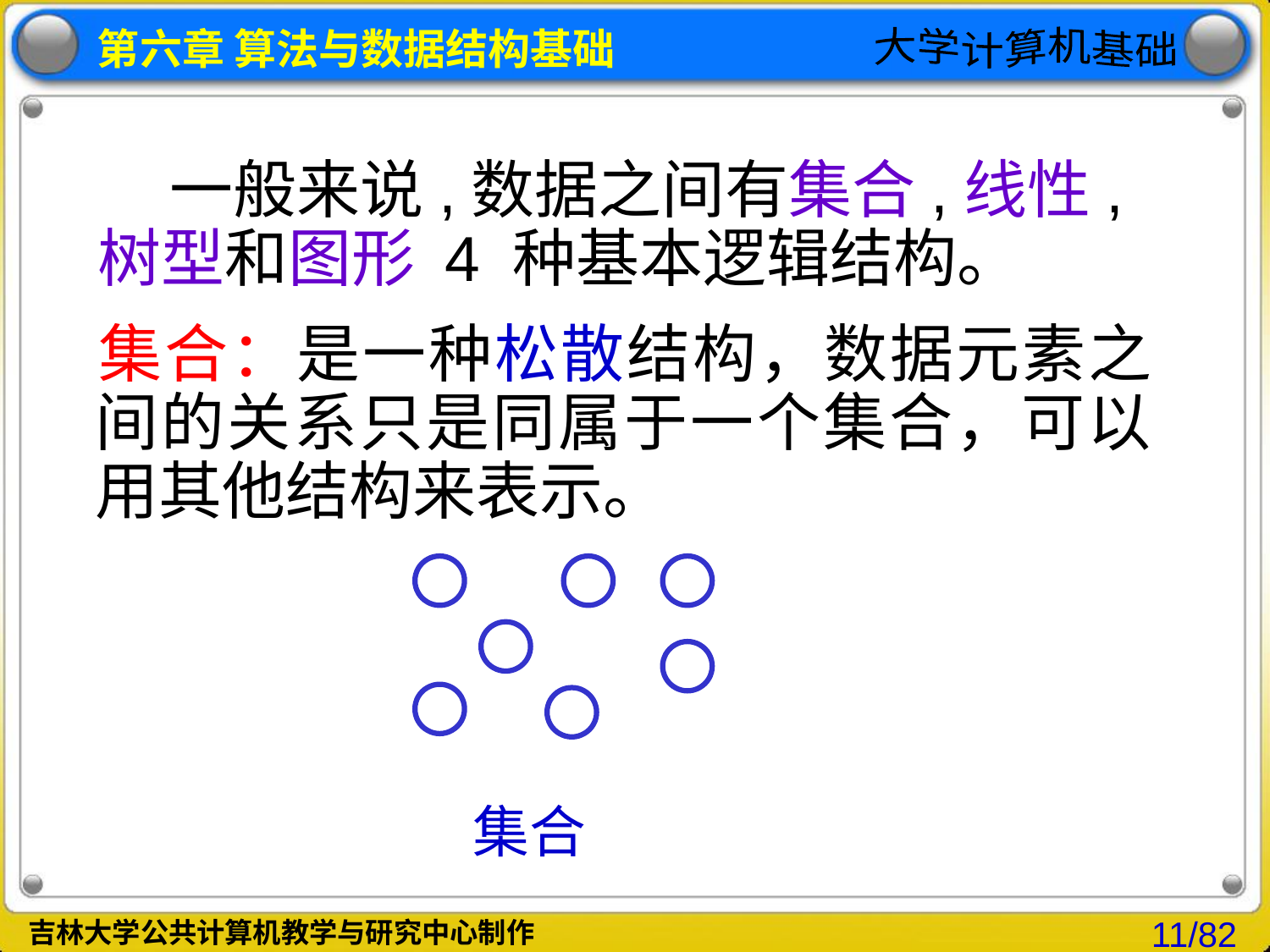

# 一般来说,数据之间有集合,线性,树型和图形 4 种基本逻辑结构。
  集合：是一种松散结构，数据元素之间的关系只是同属于一个集合，可以用其他结构来表示。

集合
11/82